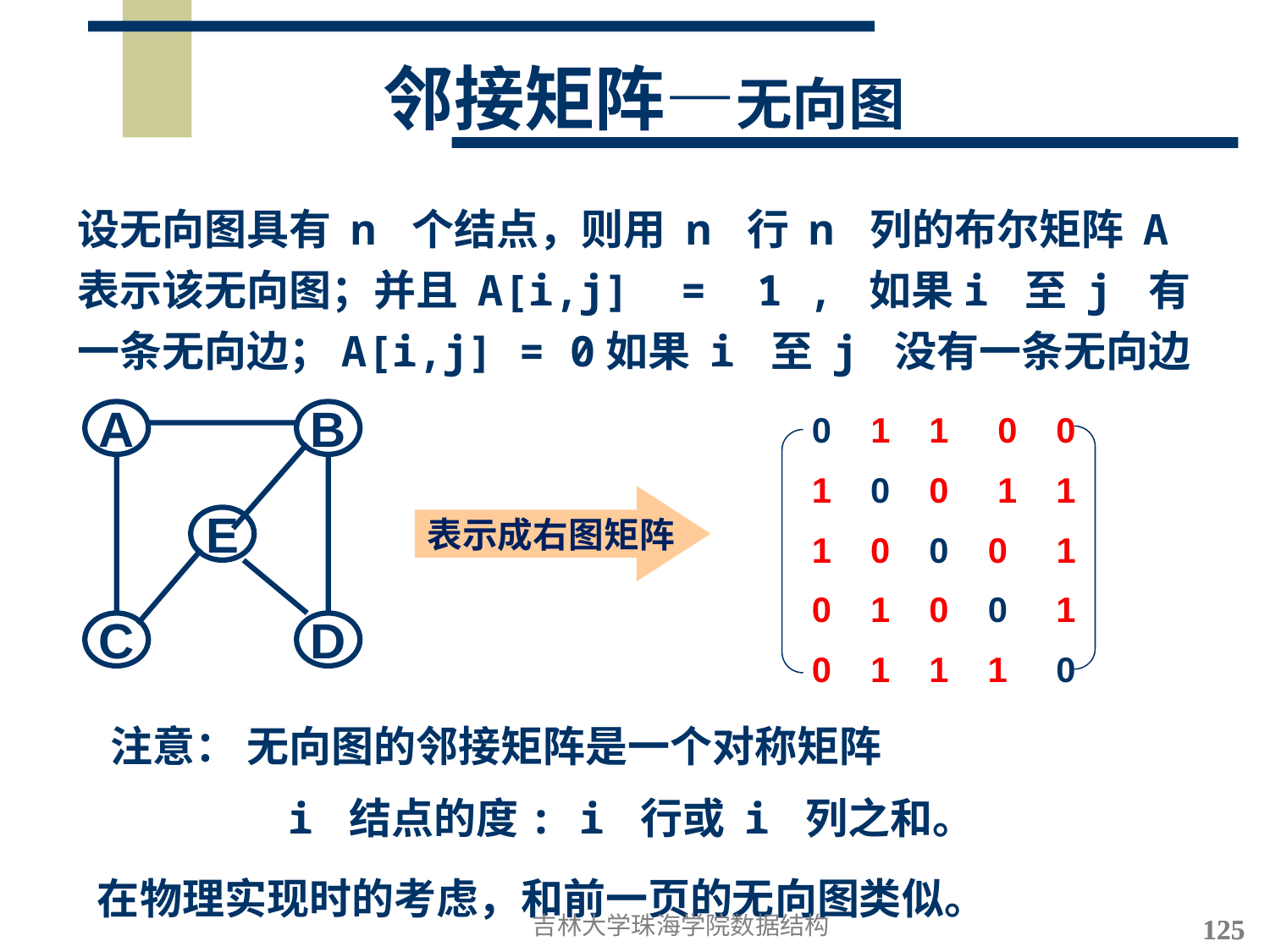

# 邻接矩阵—无向图
设无向图具有 n 个结点，则用 n 行 n 列的布尔矩阵 A 表示该无向图；并且 A[i,j]  =  1 , 如果i 至 j 有一条无向边；A[i,j] = 0如果 i 至 j 没有一条无向边

0    1    1     0    0
1    0    0     1    1
1    0    0    0     1
0    1    0    0     1
0    1    1    1     0
A
B

E

C
D

表示成右图矩阵
注意： 无向图的邻接矩阵是一个对称矩阵
       i 结点的度: i 行或 i 列之和。
在物理实现时的考虑，和前一页的无向图类似。
125
吉林大学珠海学院数据结构